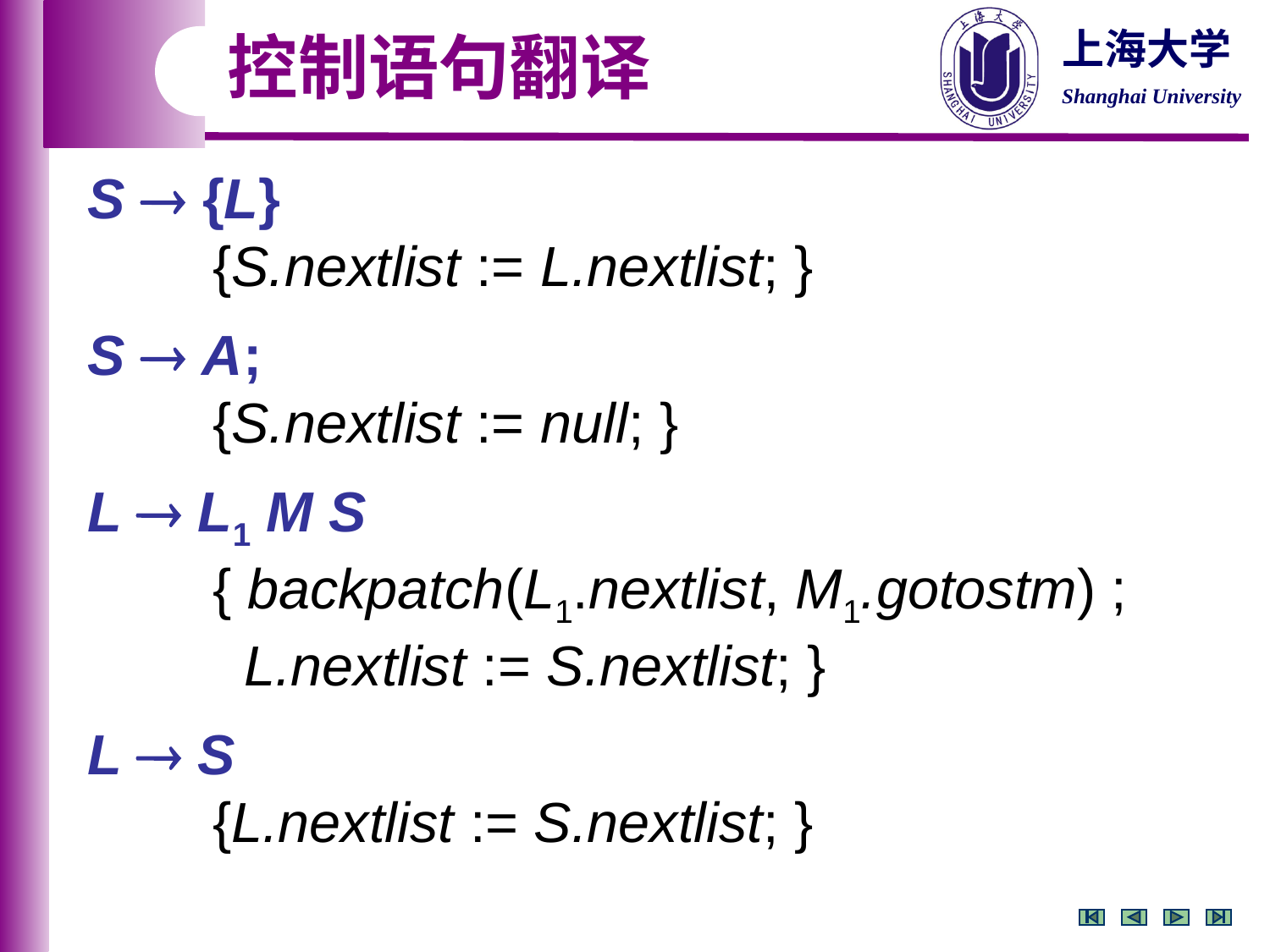

控制语句翻译
S → {L}
        {S.nextlist := L.nextlist; }
S → A;
        {S.nextlist := null; }
L → L1 M S
        { backpatch(L1.nextlist, M1.gotostm) ;
          L.nextlist := S.nextlist; }
L → S
        {L.nextlist := S.nextlist; }